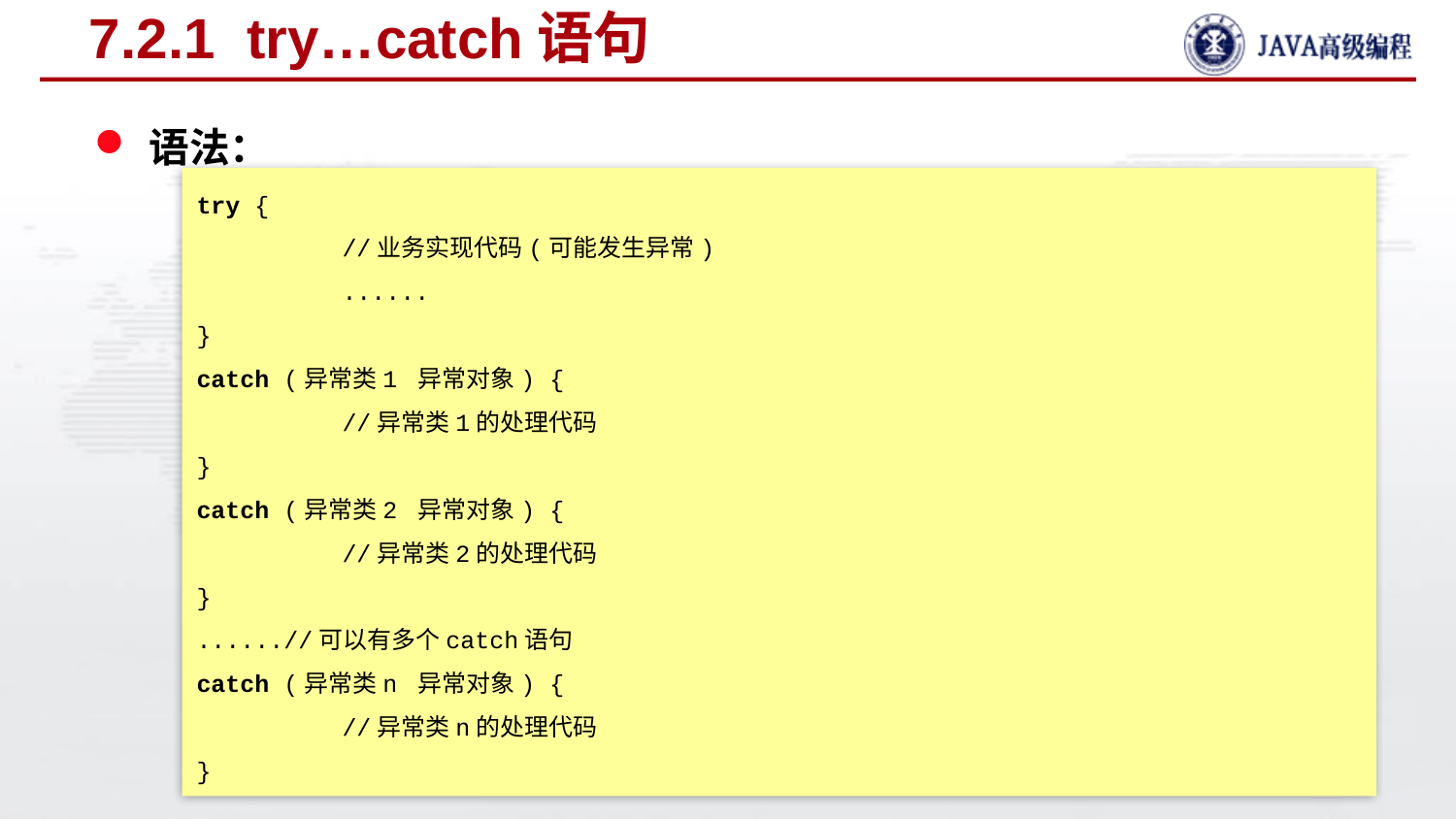

# 7.2.1  try…catch语句
语法：

try {
	//业务实现代码(可能发生异常)
	......
}
catch (异常类1 异常对象) {
	//异常类1的处理代码
}
catch (异常类2 异常对象) {
	//异常类2的处理代码
}
......//可以有多个catch语句
catch (异常类n 异常对象) {
	//异常类n的处理代码
}